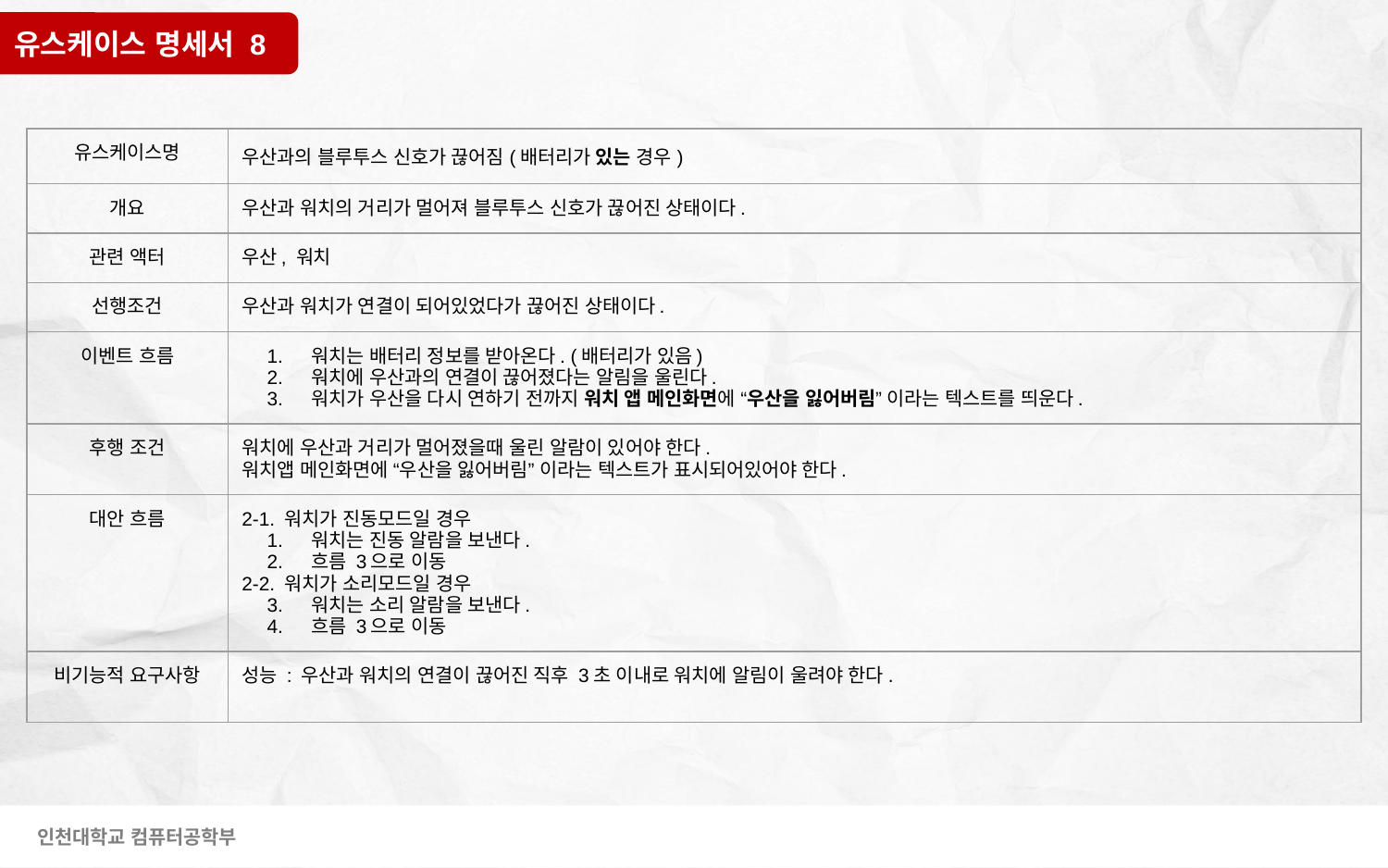

유스케이스 명세서 8

| 유스케이스명 | 우산과의 블루투스 신호가 끊어짐(배터리가 있는 경우) |
| --- | --- |
| 개요 | 우산과 워치의 거리가 멀어져 블루투스 신호가 끊어진 상태이다. |
| 관련 액터 | 우산, 워치 |
| 선행조건 | 우산과 워치가 연결이 되어있었다가 끊어진 상태이다. |
| 이벤트 흐름 | 워치는 배터리 정보를 받아온다. (배터리가 있음) 워치에 우산과의 연결이 끊어졌다는 알림을 울린다. 워치가 우산을 다시 연하기 전까지 워치 앱 메인화면에 “우산을 잃어버림” 이라는 텍스트를 띄운다. |
| 후행 조건 | 워치에 우산과 거리가 멀어졌을때 울린 알람이 있어야 한다. 워치앱 메인화면에 “우산을 잃어버림” 이라는 텍스트가 표시되어있어야 한다. |
| 대안 흐름 | 2-1. 워치가 진동모드일 경우 워치는 진동 알람을 보낸다. 흐름 3으로 이동 2-2. 워치가 소리모드일 경우 워치는 소리 알람을 보낸다. 흐름 3으로 이동 |
| 비기능적 요구사항 | 성능 : 우산과 워치의 연결이 끊어진 직후 3초 이내로 워치에 알림이 울려야 한다. |

인천대학교 컴퓨터공학부